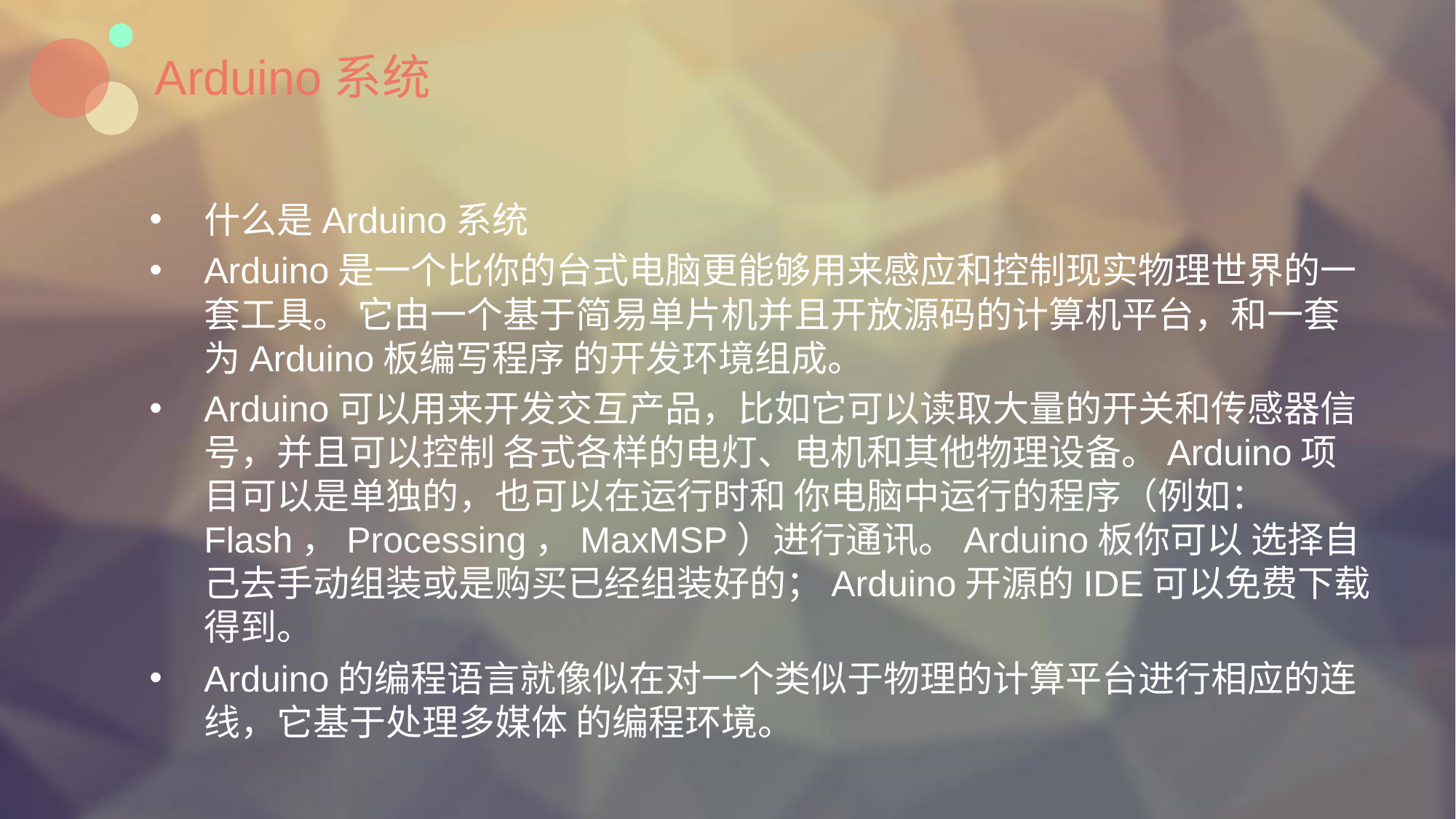

# Arduino系统
什么是Arduino系统
Arduino是一个比你的台式电脑更能够用来感应和控制现实物理世界的一套工具。 它由一个基于简易单片机并且开放源码的计算机平台，和一套为Arduino板编写程序 的开发环境组成。
Arduino可以用来开发交互产品，比如它可以读取大量的开关和传感器信号，并且可以控制 各式各样的电灯、电机和其他物理设备。Arduino项目可以是单独的，也可以在运行时和 你电脑中运行的程序（例如：Flash，Processing，MaxMSP）进行通讯。Arduino板你可以 选择自己去手动组装或是购买已经组装好的；Arduino开源的IDE可以免费下载得到。
Arduino的编程语言就像似在对一个类似于物理的计算平台进行相应的连线，它基于处理多媒体 的编程环境。